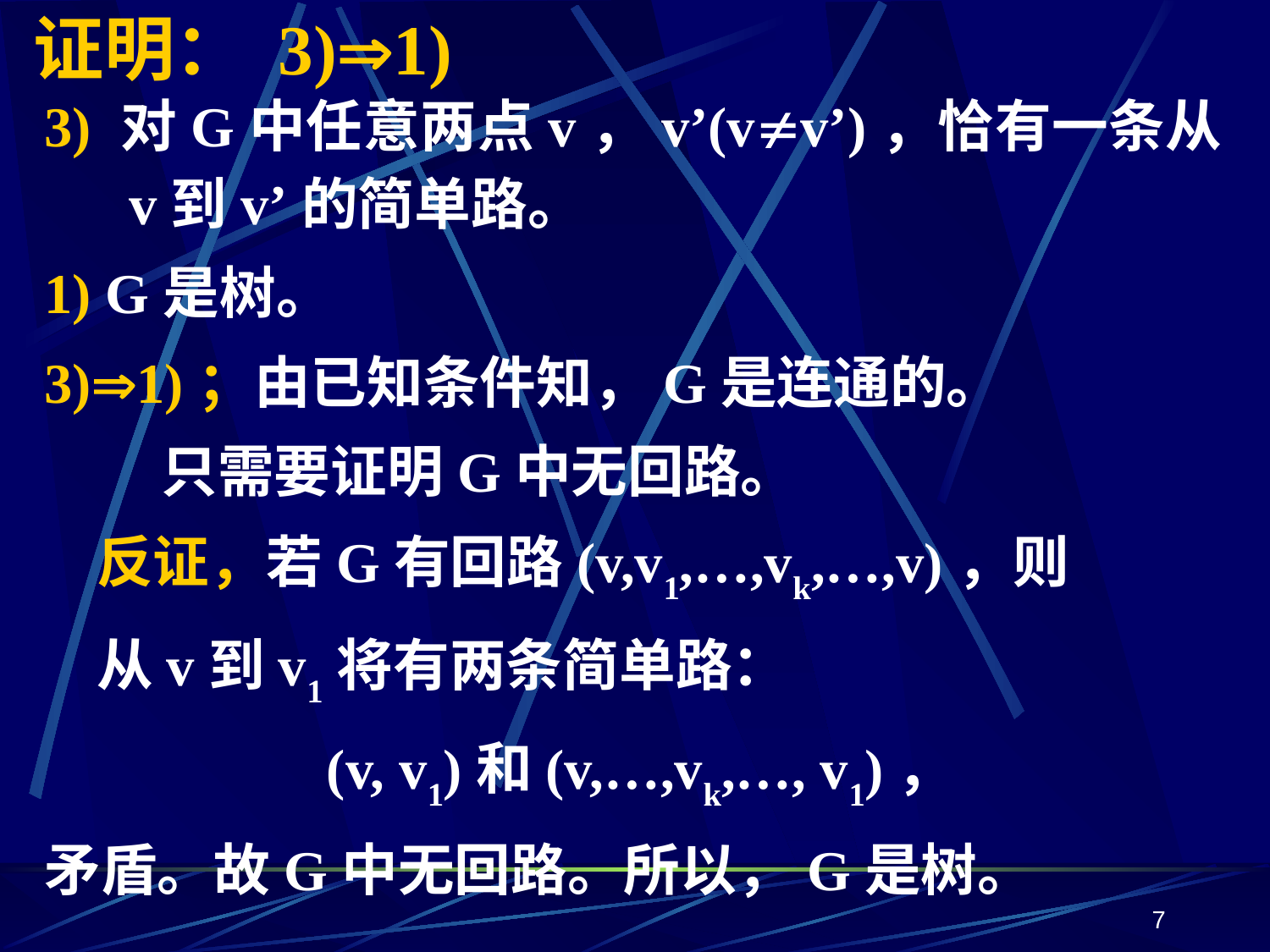

# 证明： 3)⇒1)
3) 对G中任意两点v，v’(v≠v’)，恰有一条从v到v’的简单路。
1) G是树。
3)⇒1)；由已知条件知，G是连通的。
        只需要证明G中无回路。
   反证，若G有回路(v,v1,…,vk,…,v)，则
   从v到v1将有两条简单路：
(v, v1)和(v,…,vk,…, v1)，
矛盾。故G中无回路。所以，G是树。
7